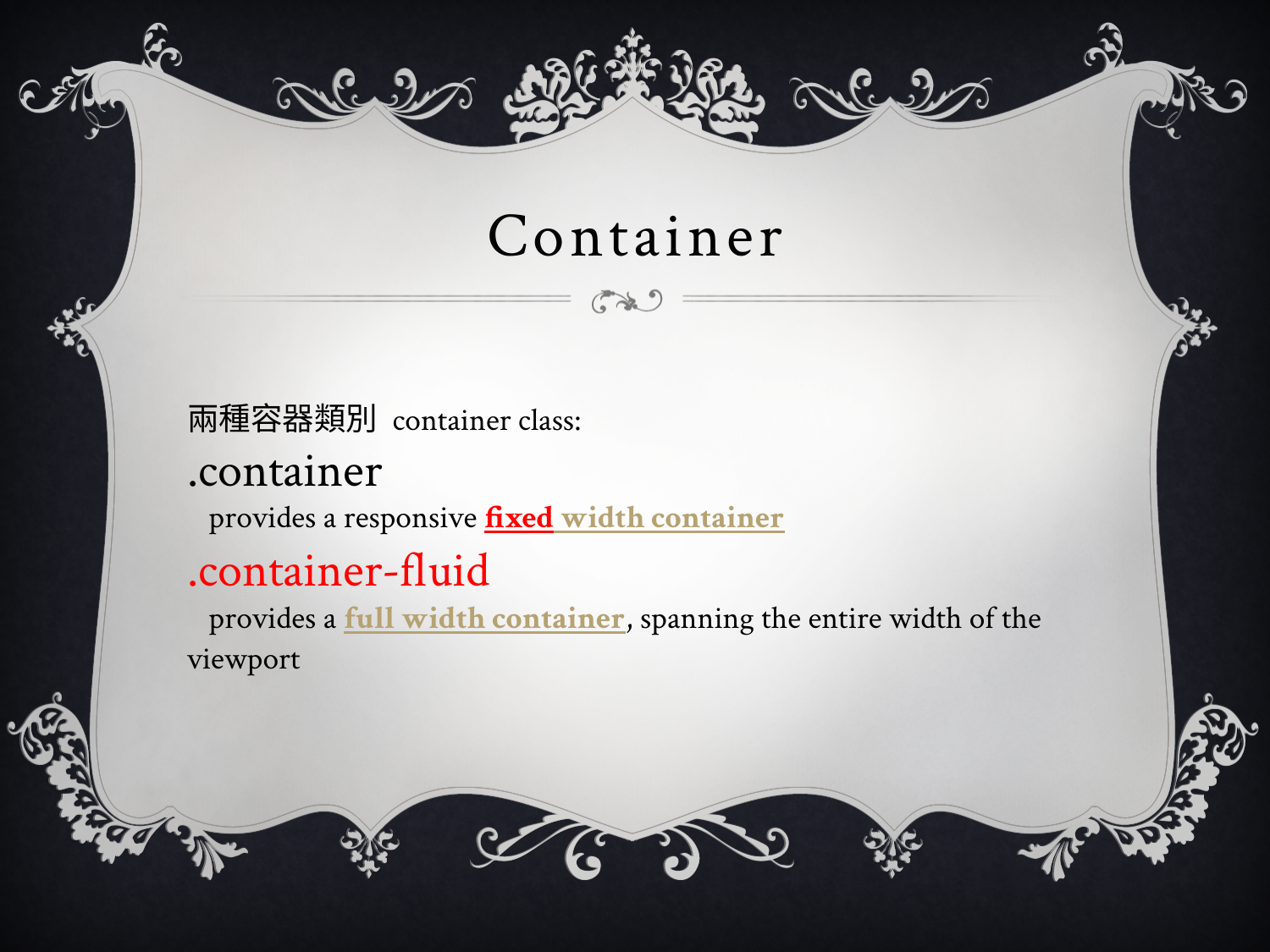

# Container

兩種容器類別 container class:
.container
   provides a responsive fixed width container
.container-fluid
   provides a full width container, spanning the entire width of the viewport